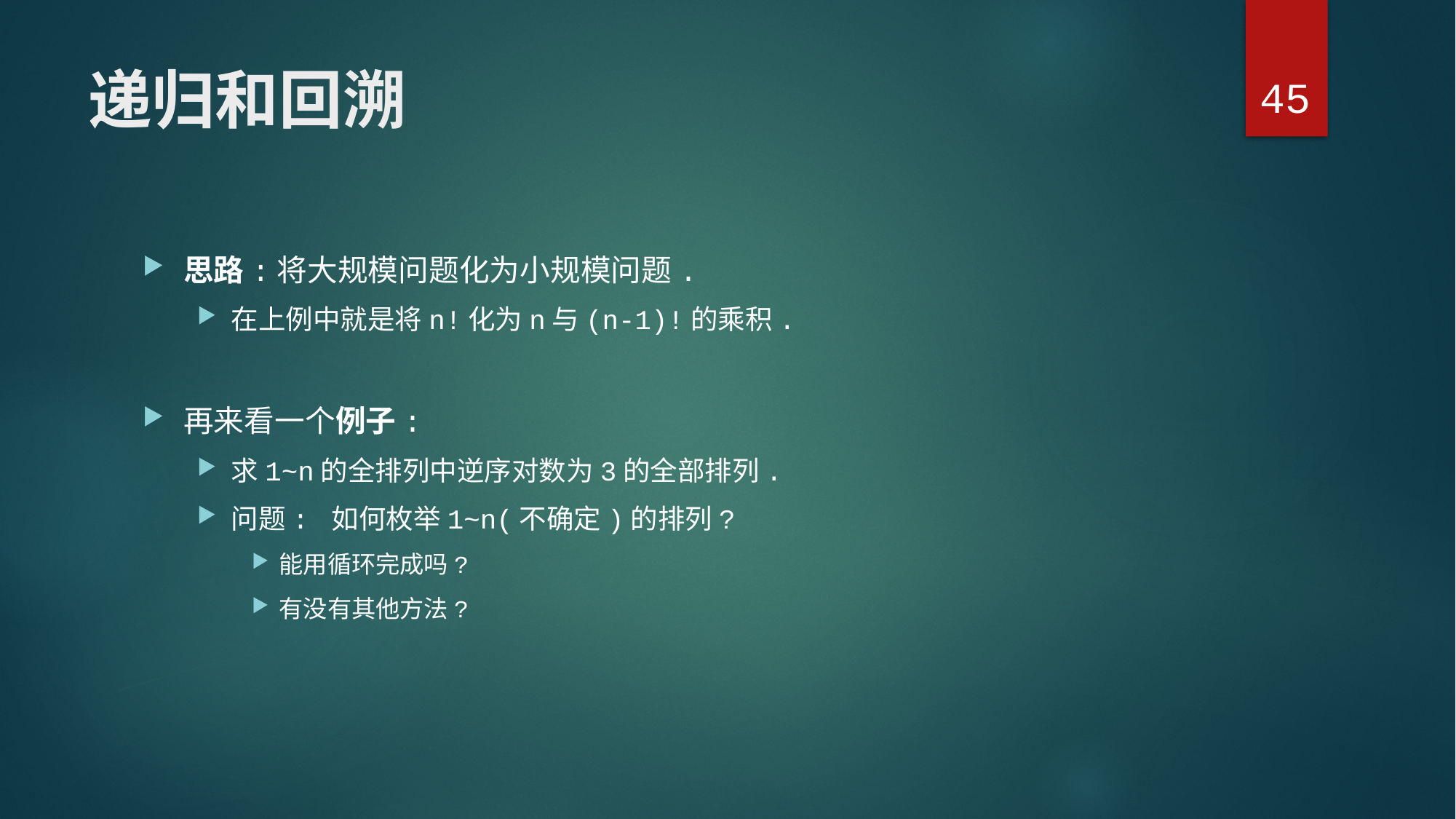

45
# 递归和回溯
思路:将大规模问题化为小规模问题.
在上例中就是将n!化为n与(n-1)!的乘积.

再来看一个例子:
求1~n的全排列中逆序对数为3的全部排列.
问题: 如何枚举1~n(不确定)的排列?
能用循环完成吗?
有没有其他方法?